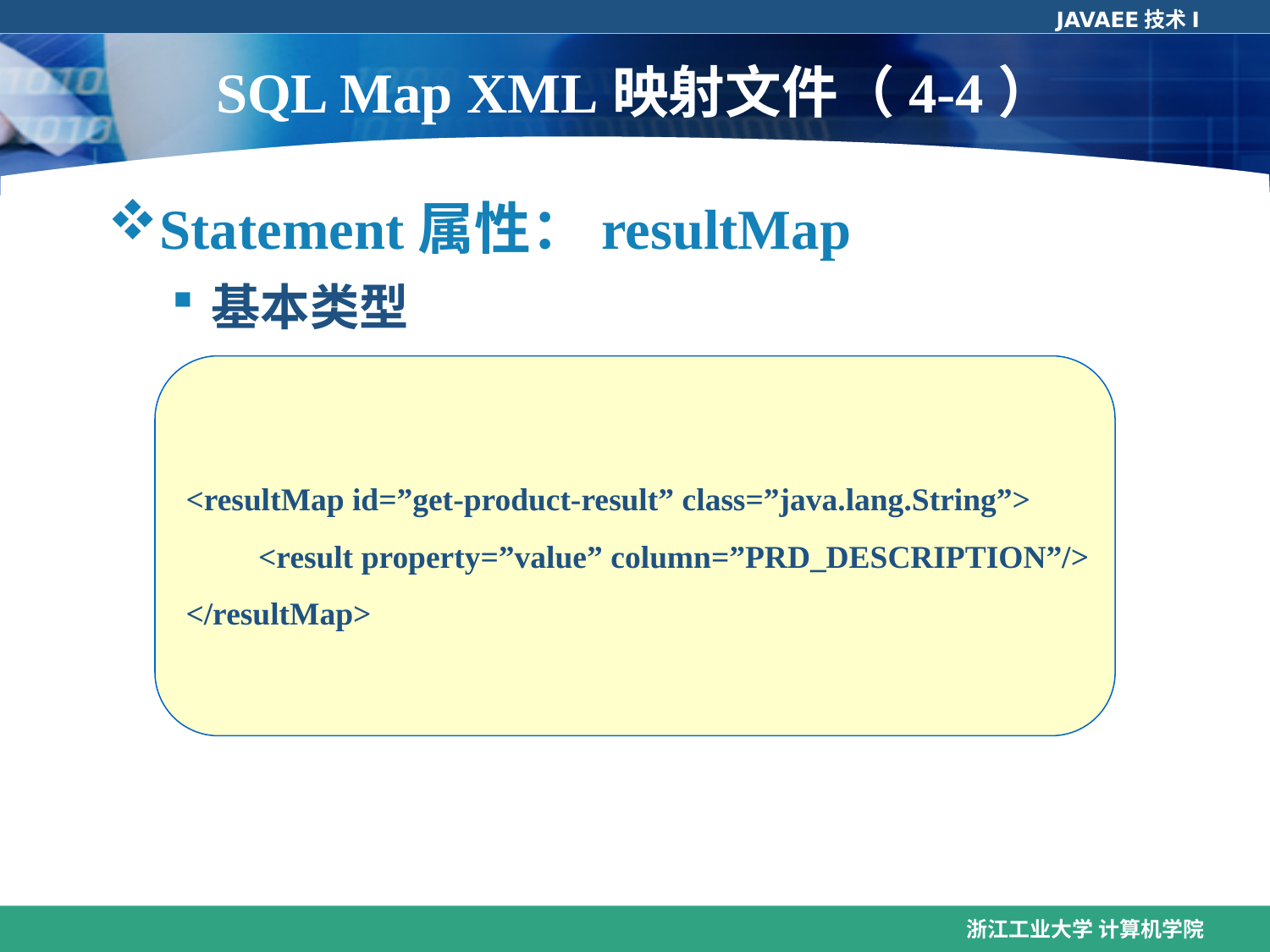

# SQL Map XML映射文件（4-4）
Statement属性：resultMap
基本类型
<resultMap id=”get-product-result” class=”java.lang.String”>
         <result property=”value” column=”PRD_DESCRIPTION”/>
</resultMap>